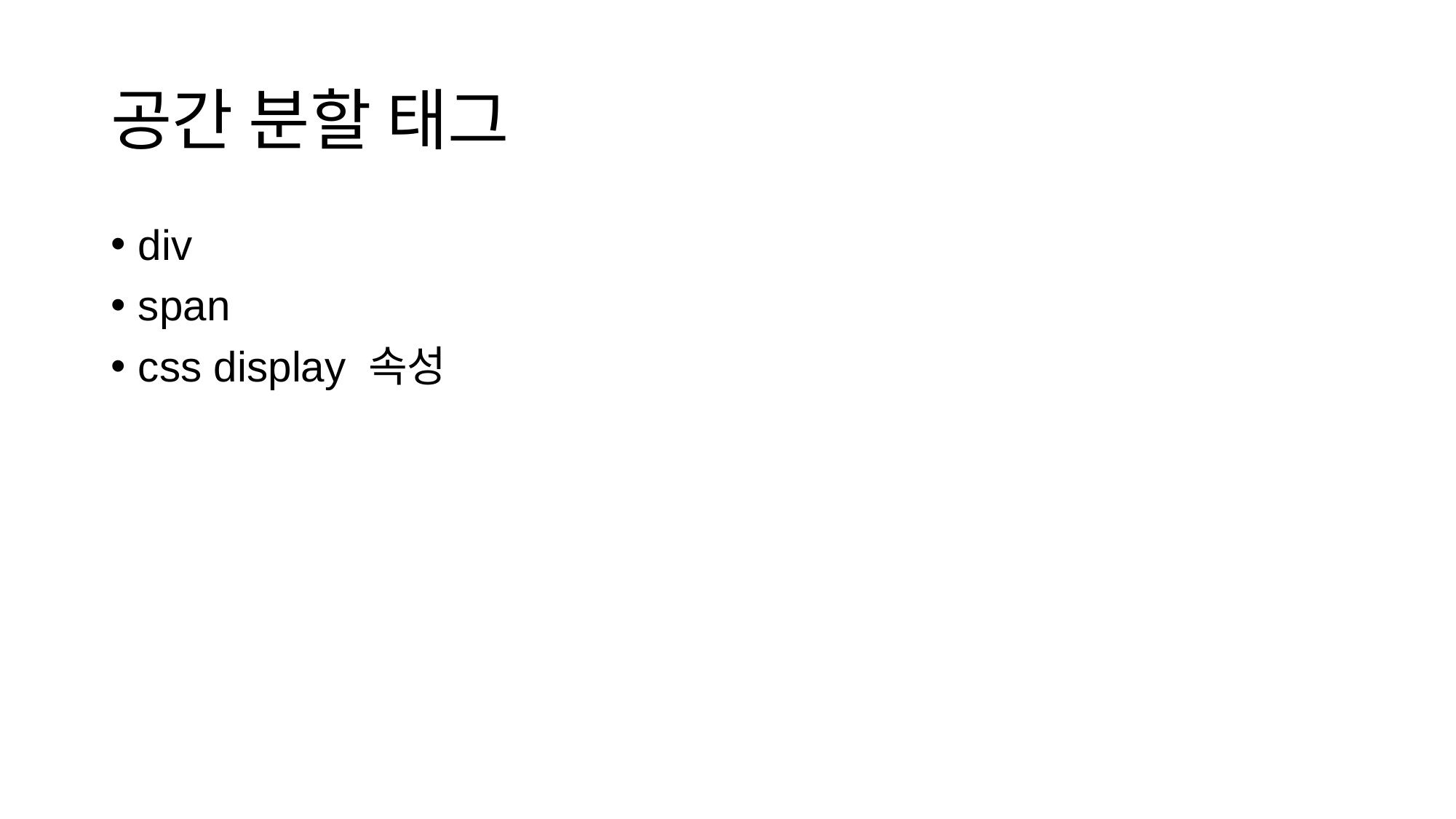

# 공간 분할 태그
div
span
css display 속성